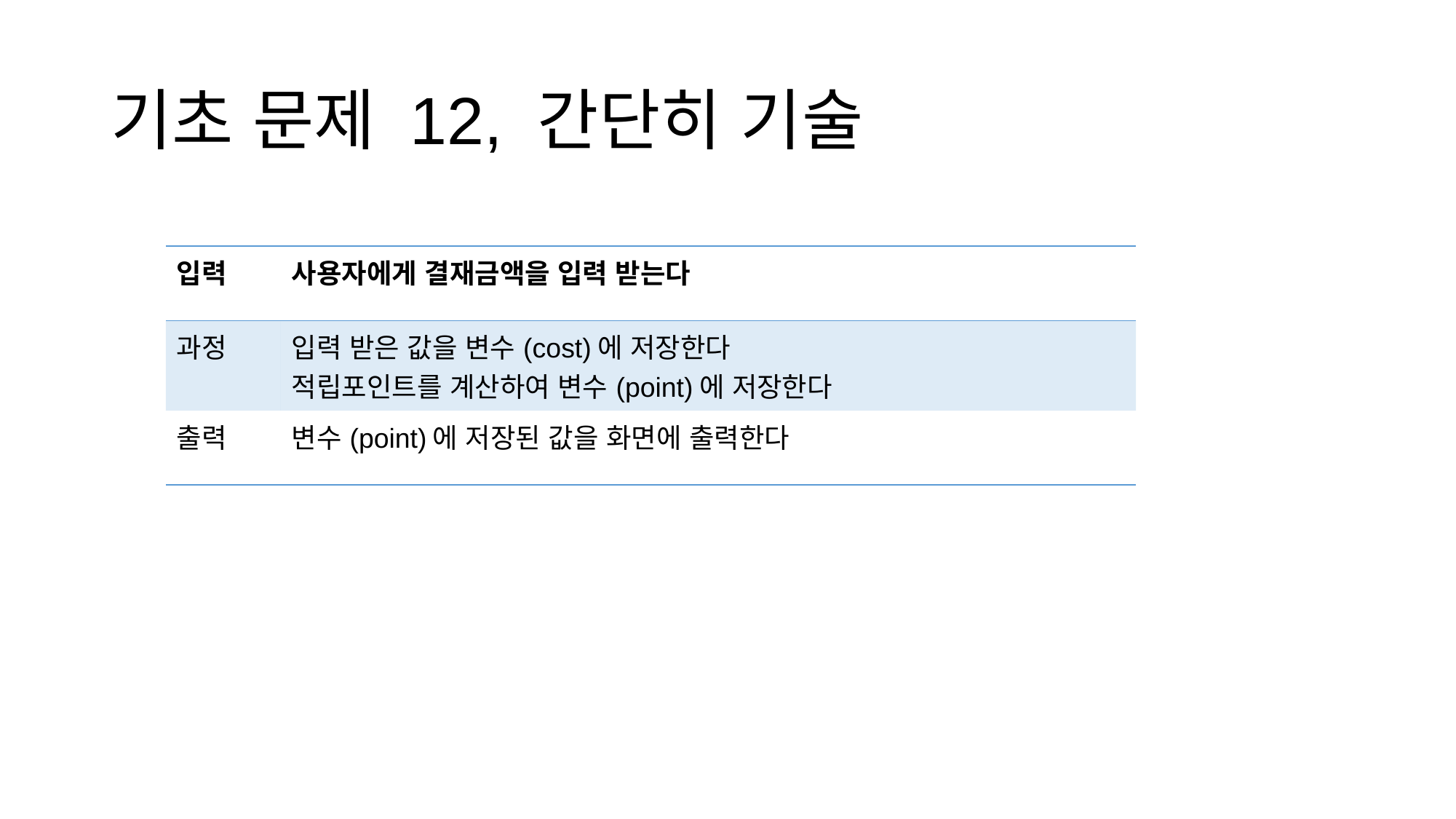

# 기초 문제 12, 간단히 기술

| 입력 | 사용자에게 결재금액을 입력 받는다 |
| --- | --- |
| 과정 | 입력 받은 값을 변수(cost)에 저장한다 적립포인트를 계산하여 변수(point)에 저장한다 |
| 출력 | 변수(point)에 저장된 값을 화면에 출력한다 |